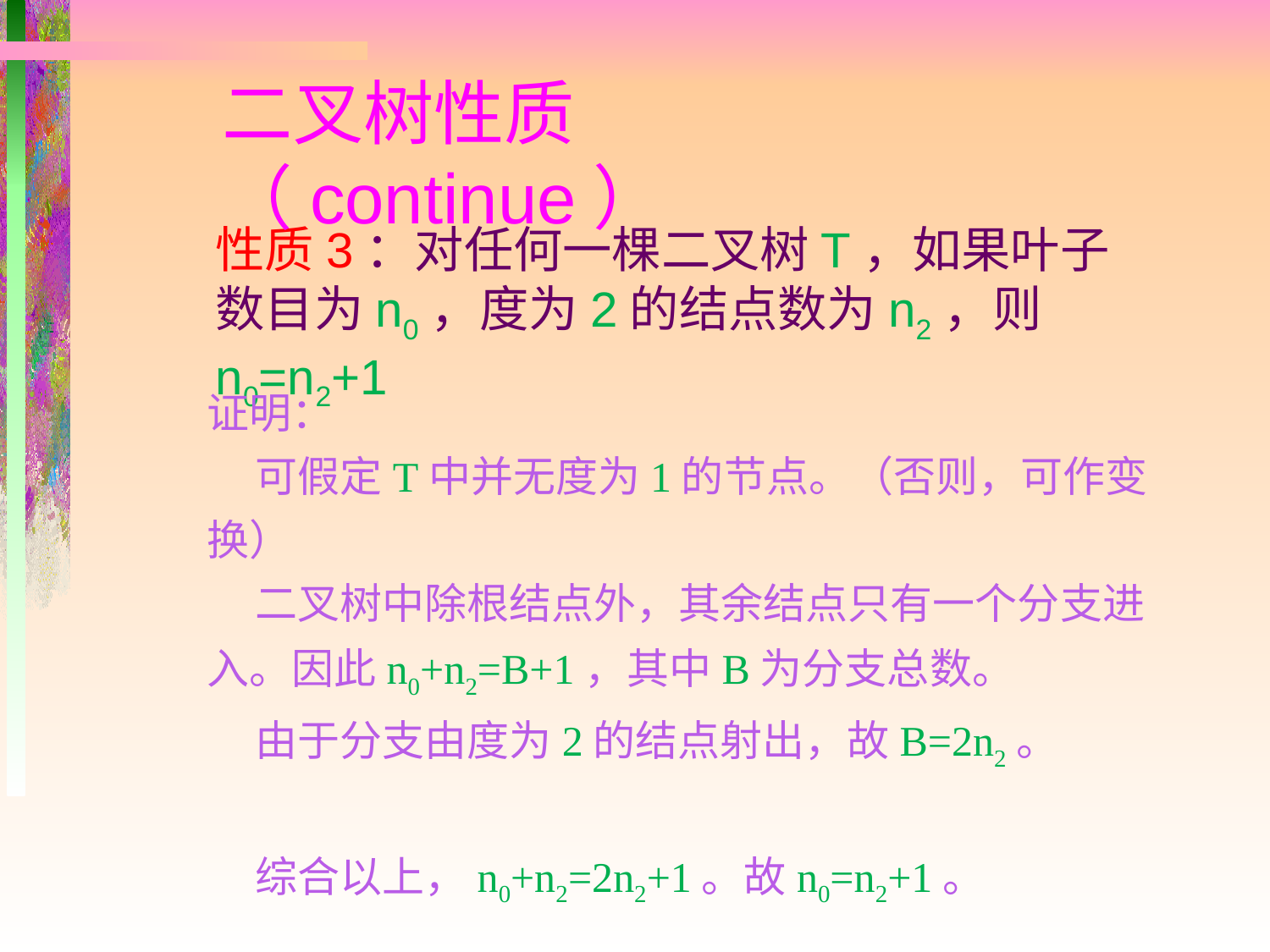

二叉树性质（continue）
性质3：对任何一棵二叉树T，如果叶子数目为n0，度为2的结点数为n2，则n0=n2+1
证明：
    可假定T中并无度为1的节点。（否则，可作变换）
    二叉树中除根结点外，其余结点只有一个分支进入。因此n0+n2=B+1，其中B为分支总数。
    由于分支由度为2的结点射出，故B=2n2。

    综合以上，n0+n2=2n2+1。故n0=n2+1。